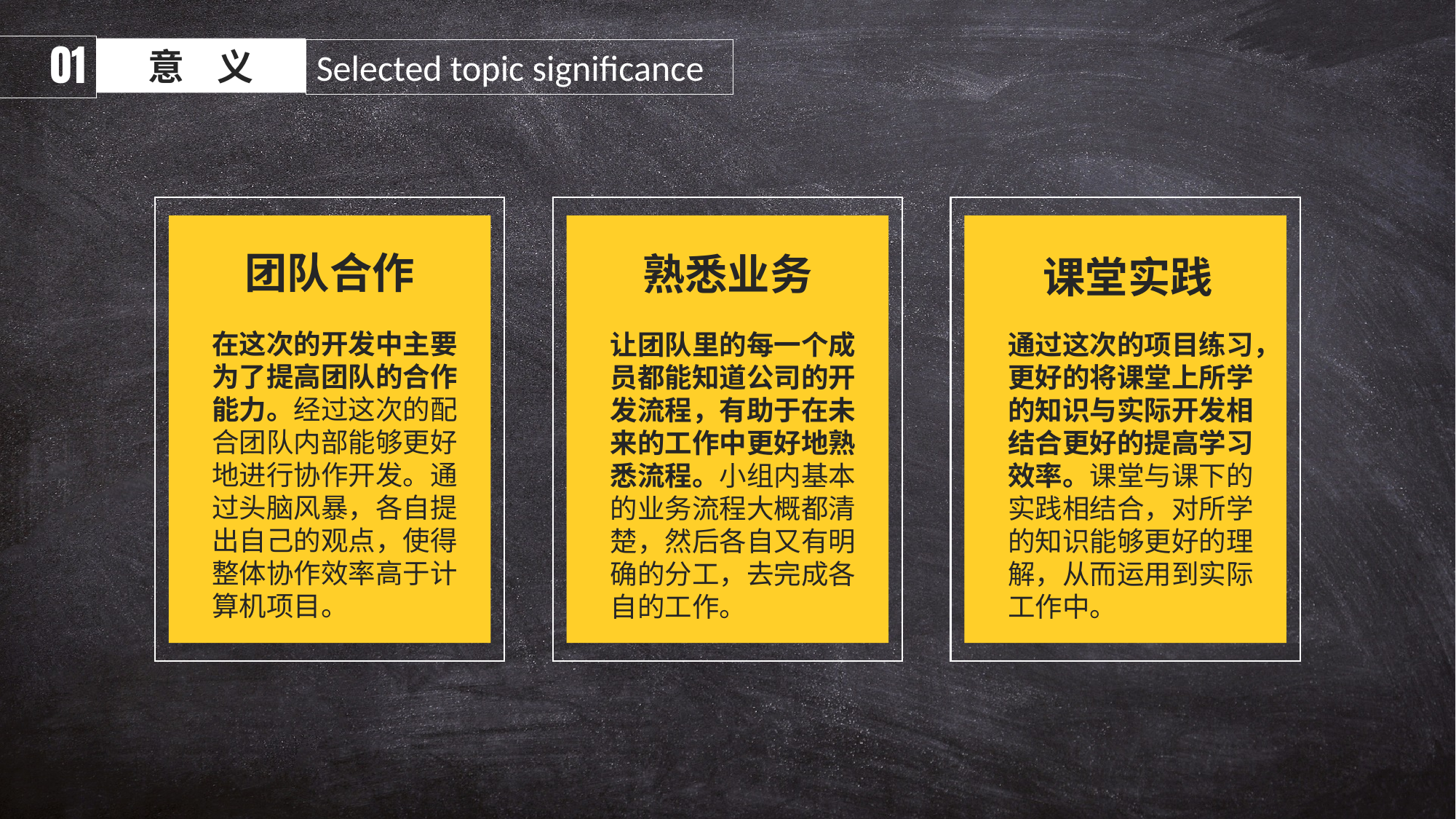

01
意    义
Selected topic significance

团队合作
熟悉业务
课堂实践
在这次的开发中主要为了提高团队的合作能力。经过这次的配合团队内部能够更好地进行协作开发。通过头脑风暴，各自提出自己的观点，使得整体协作效率高于计算机项目。
让团队里的每一个成员都能知道公司的开发流程，有助于在未来的工作中更好地熟悉流程。小组内基本的业务流程大概都清楚，然后各自又有明确的分工，去完成各自的工作。
通过这次的项目练习，更好的将课堂上所学的知识与实际开发相结合更好的提高学习效率。课堂与课下的实践相结合，对所学的知识能够更好的理解，从而运用到实际工作中。